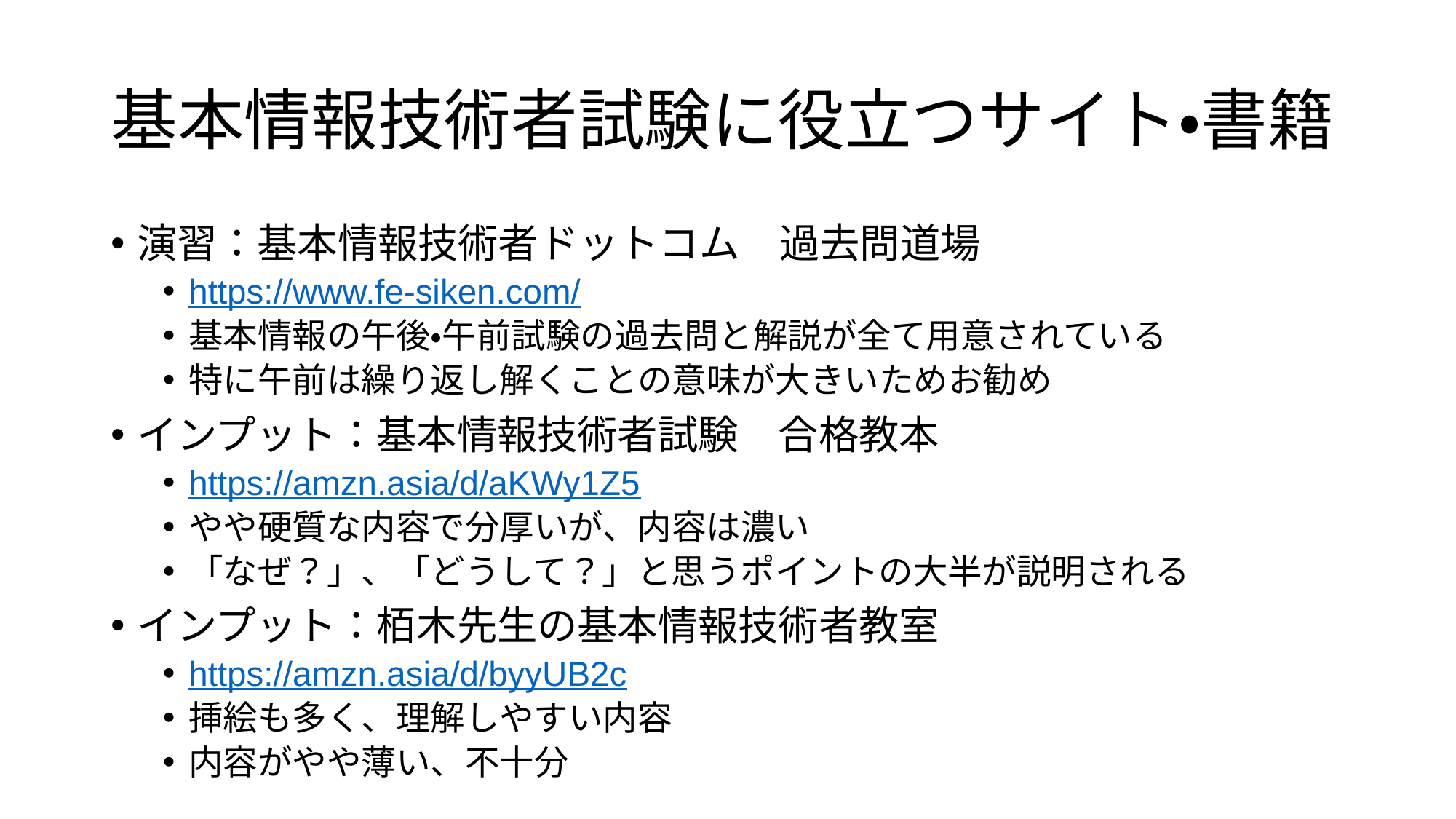

# 基本情報技術者試験に役立つサイト・書籍
演習：基本情報技術者ドットコム　過去問道場
https://www.fe-siken.com/
基本情報の午後・午前試験の過去問と解説が全て用意されている
特に午前は繰り返し解くことの意味が大きいためお勧め
インプット：基本情報技術者試験　合格教本
https://amzn.asia/d/aKWy1Z5
やや硬質な内容で分厚いが、内容は濃い
「なぜ？」、「どうして？」と思うポイントの大半が説明される
インプット：栢木先生の基本情報技術者教室
https://amzn.asia/d/byyUB2c
挿絵も多く、理解しやすい内容
内容がやや薄い、不十分